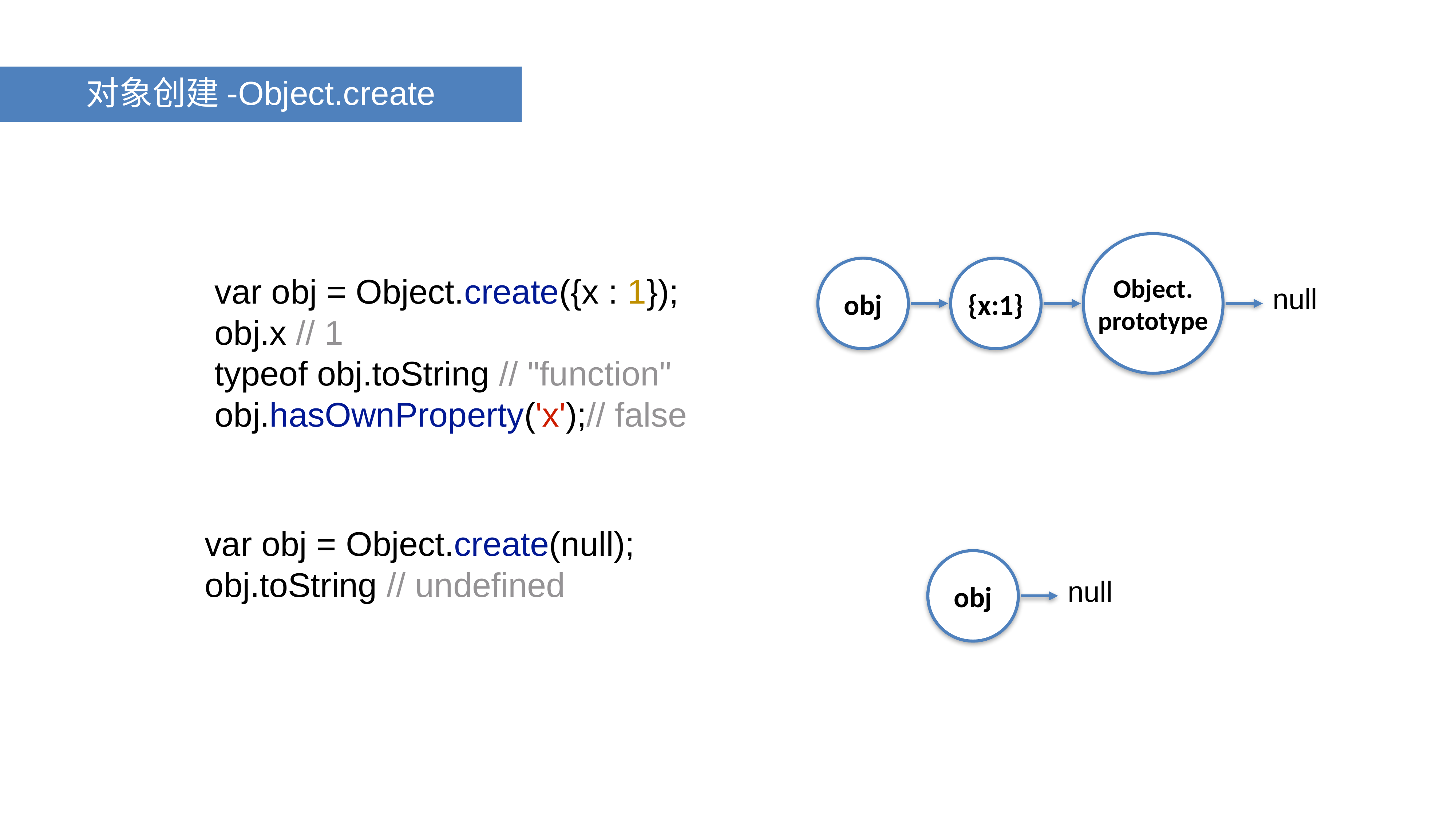

对象创建-Object.create
Object.
prototype
obj
{x:1}
var obj = Object.create({x : 1});
obj.x // 1
typeof obj.toString // "function"
obj.hasOwnProperty('x');// false
null

var obj = Object.create(null);
obj.toString // undefined
obj
null